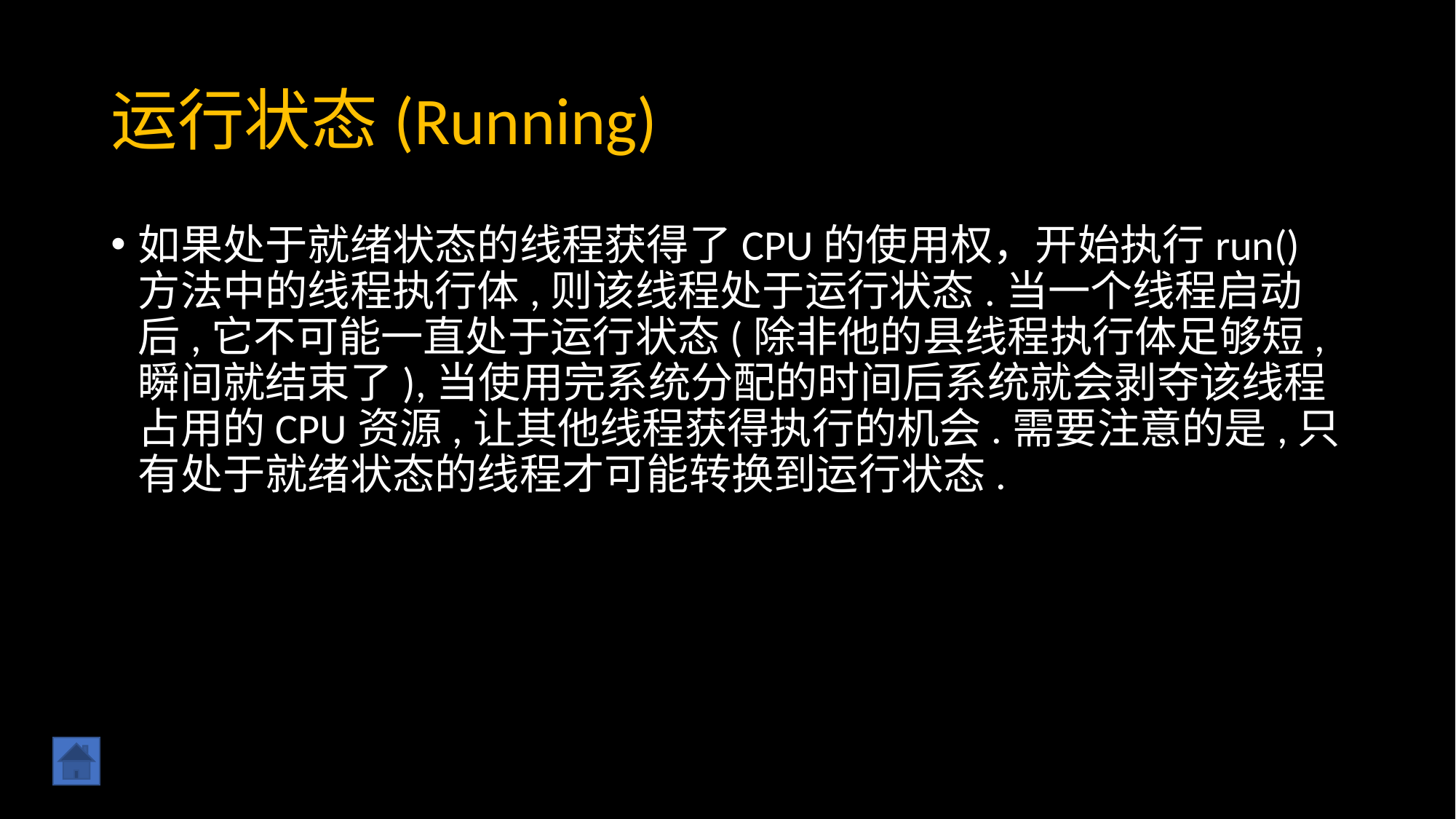

# 运行状态(Running)
如果处于就绪状态的线程获得了CPU的使用权，开始执行run()方法中的线程执行体,则该线程处于运行状态.当一个线程启动后,它不可能一直处于运行状态(除非他的县线程执行体足够短,瞬间就结束了),当使用完系统分配的时间后系统就会剥夺该线程占用的CPU资源,让其他线程获得执行的机会.需要注意的是,只有处于就绪状态的线程才可能转换到运行状态.